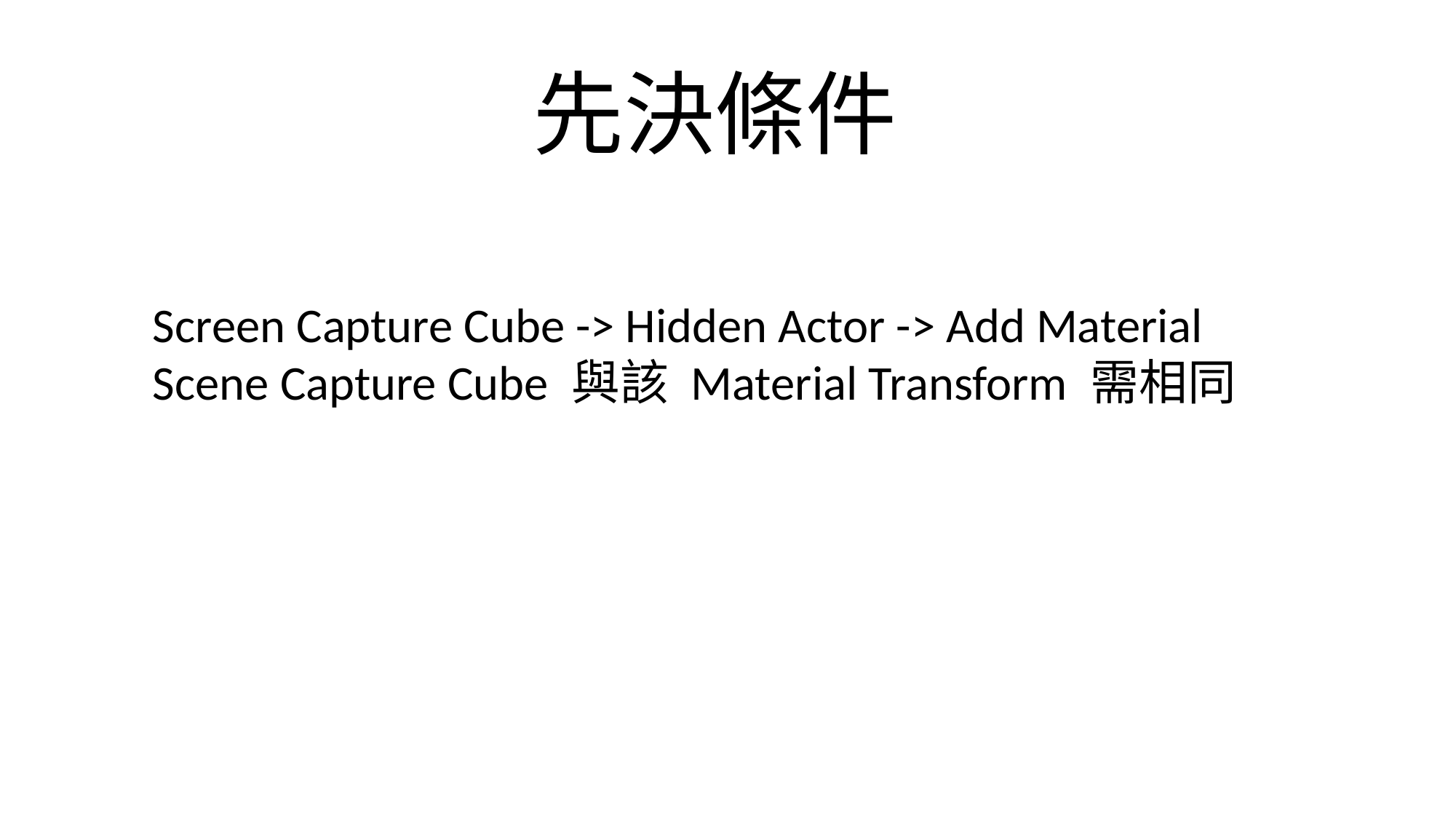

# 先決條件
Screen Capture Cube -> Hidden Actor -> Add Material
Scene Capture Cube 與該 Material Transform 需相同